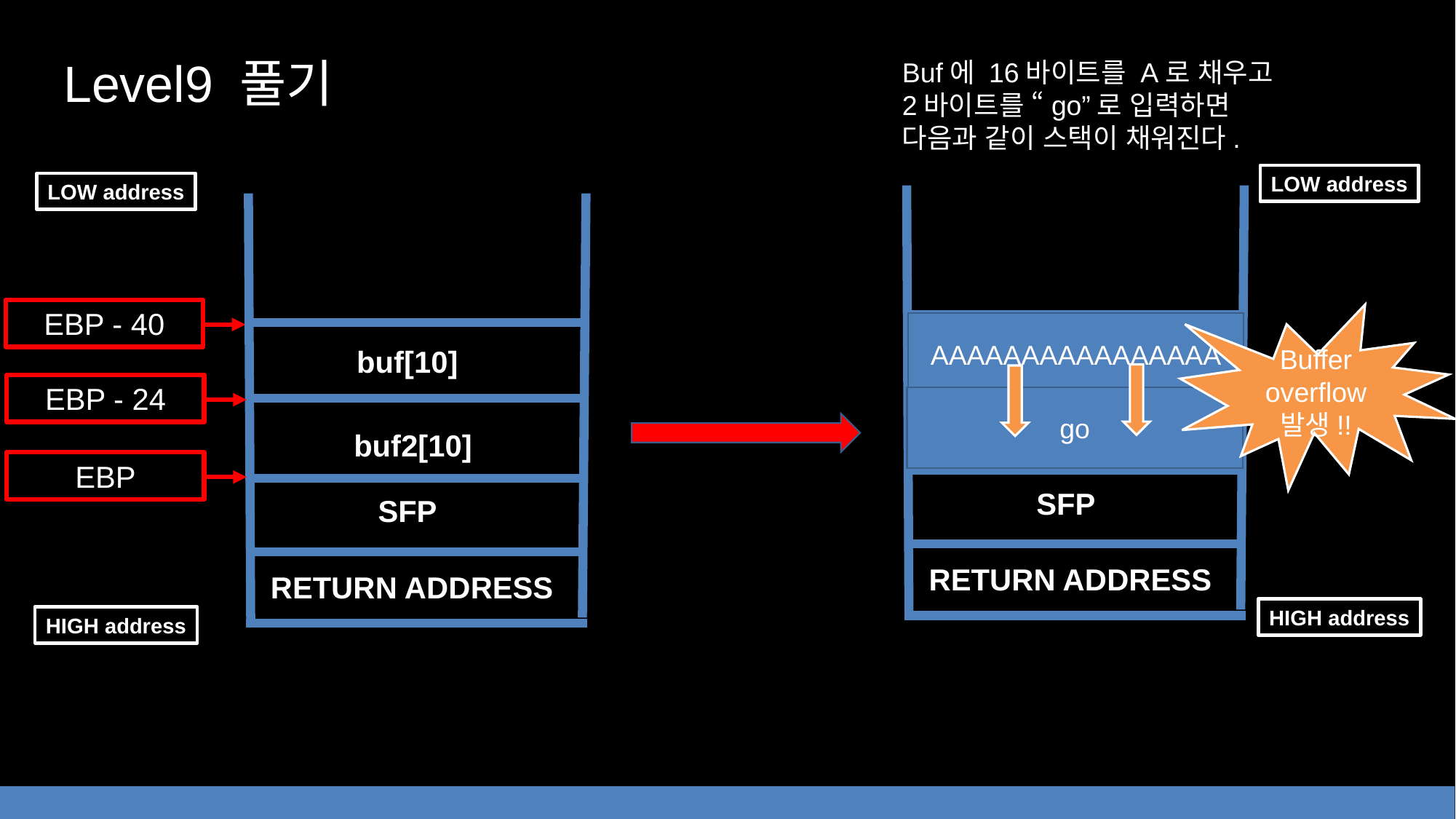

Buf에 16바이트를 A로 채우고 2바이트를 “go”로 입력하면 다음과 같이 스택이 채워진다.
# Level9 풀기
LOW address
LOW address
EBP - 40
Buffer overflow 발생!!
AAAAAAAAAAAAAAAA
buf[10]
buf[10]

EBP - 24
go

buf2[10]
buf2[10]
EBP
SFP
SFP
RETURN ADDRESS
RETURN ADDRESS
HIGH address
HIGH address